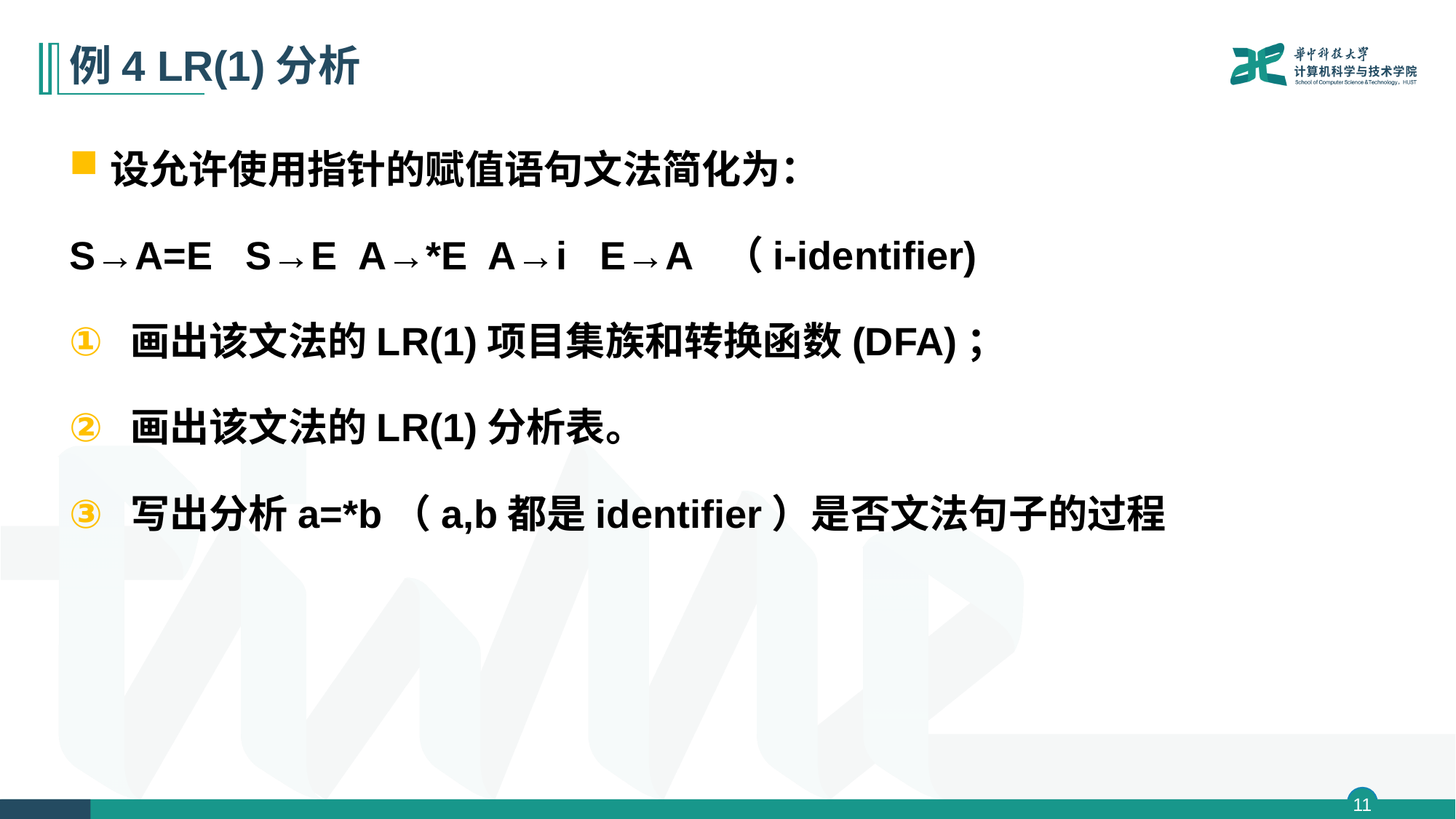

# 例4 LR(1)分析
设允许使用指针的赋值语句文法简化为：
S→A=E   S→E  A→*E  A→i   E→A  （i-identifier)
画出该文法的LR(1)项目集族和转换函数(DFA)；
画出该文法的LR(1)分析表。
写出分析a=*b（a,b都是identifier）是否文法句子的过程